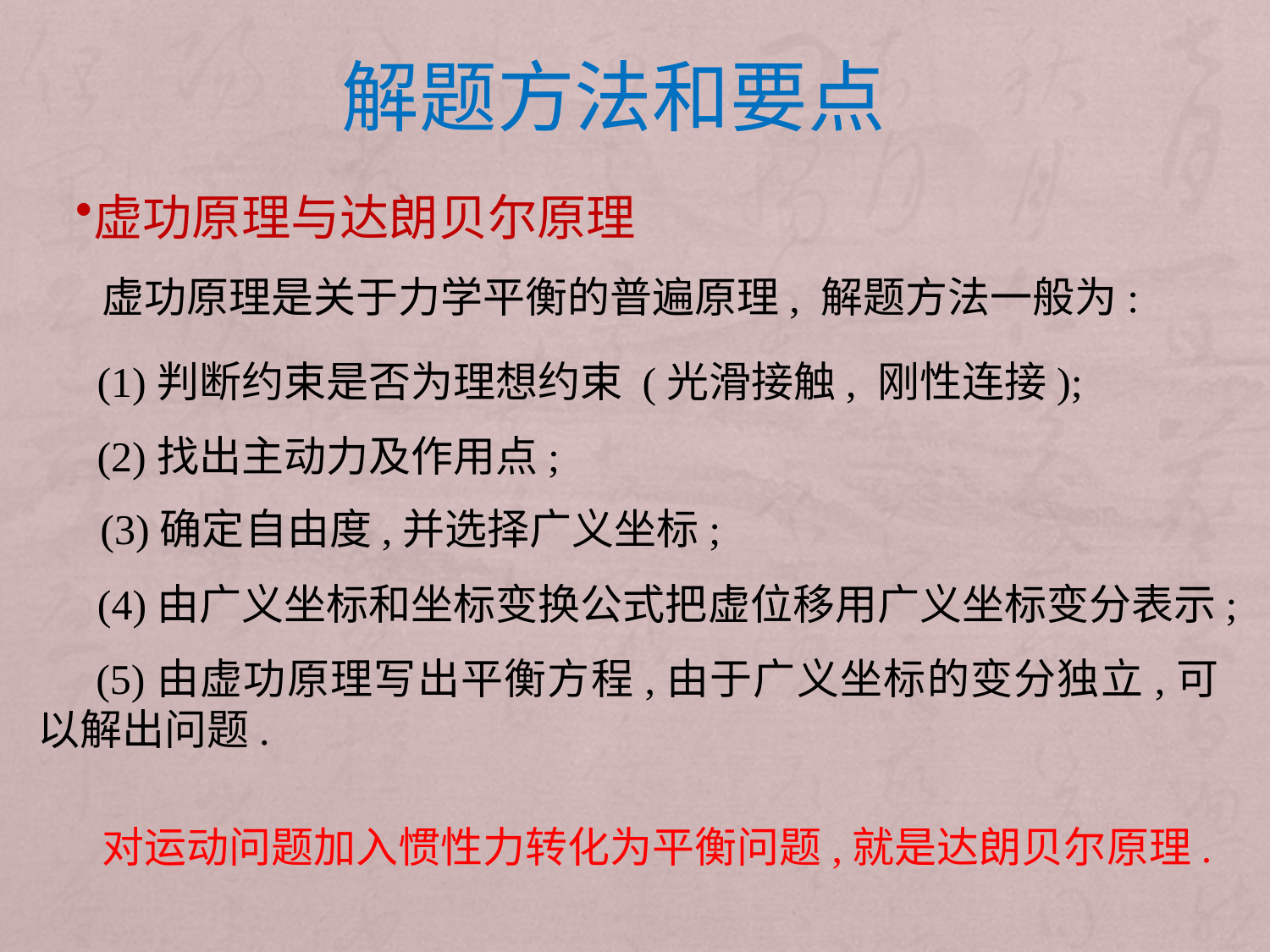

解题方法和要点
虚功原理与达朗贝尔原理
     虚功原理是关于力学平衡的普遍原理, 解题方法一般为:
     (1)判断约束是否为理想约束 (光滑接触, 刚性连接);
     (2)找出主动力及作用点;
     (3)确定自由度,并选择广义坐标;
     (4)由广义坐标和坐标变换公式把虚位移用广义坐标变分表示;
     (5)由虚功原理写出平衡方程,由于广义坐标的变分独立,可以解出问题.
     对运动问题加入惯性力转化为平衡问题,就是达朗贝尔原理.